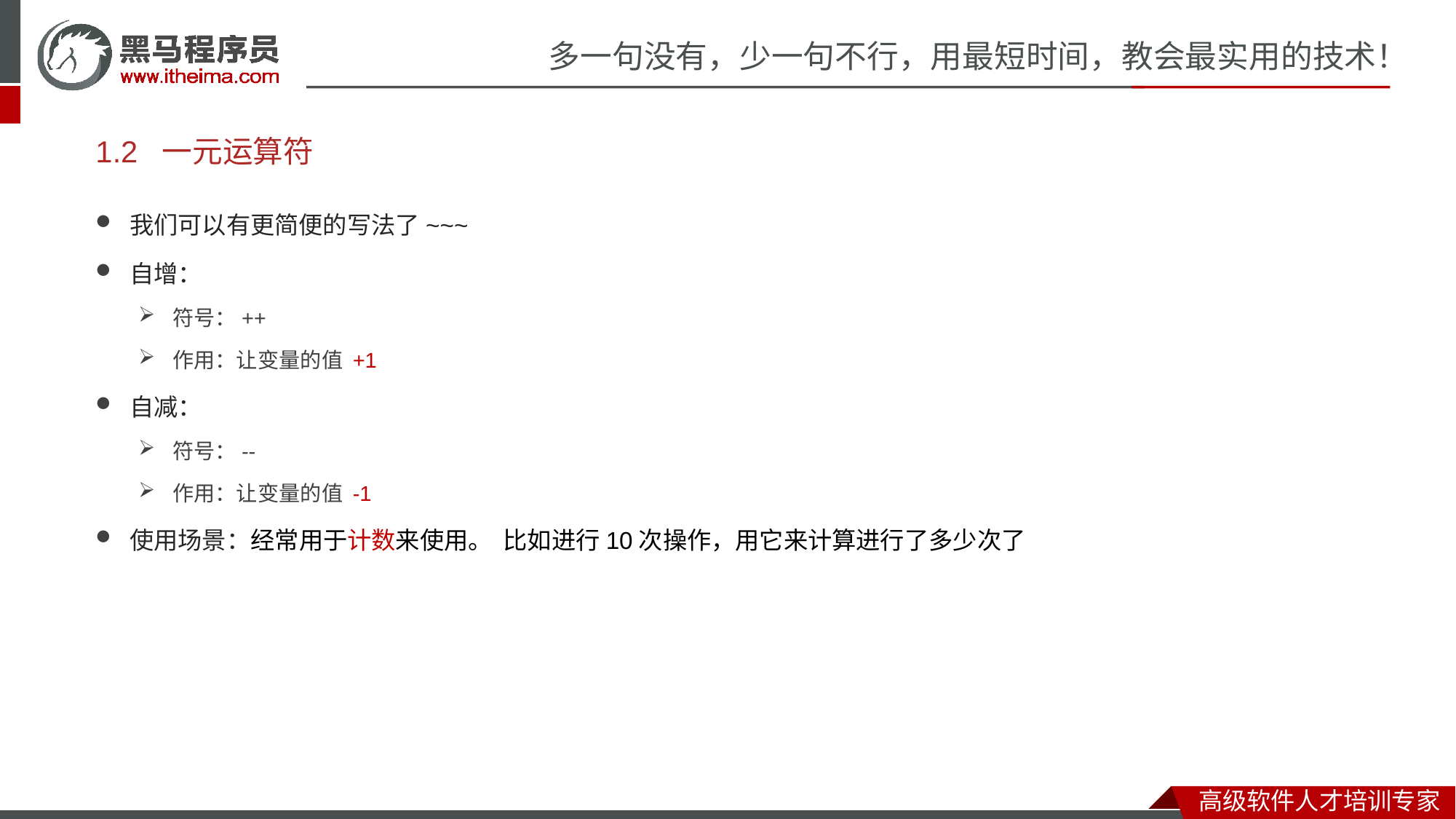

# 1.2  一元运算符
我们可以有更简便的写法了~~~
自增：
符号：++
作用：让变量的值 +1
自减：
符号：--
作用：让变量的值 -1
使用场景：经常用于计数来使用。  比如进行10次操作，用它来计算进行了多少次了